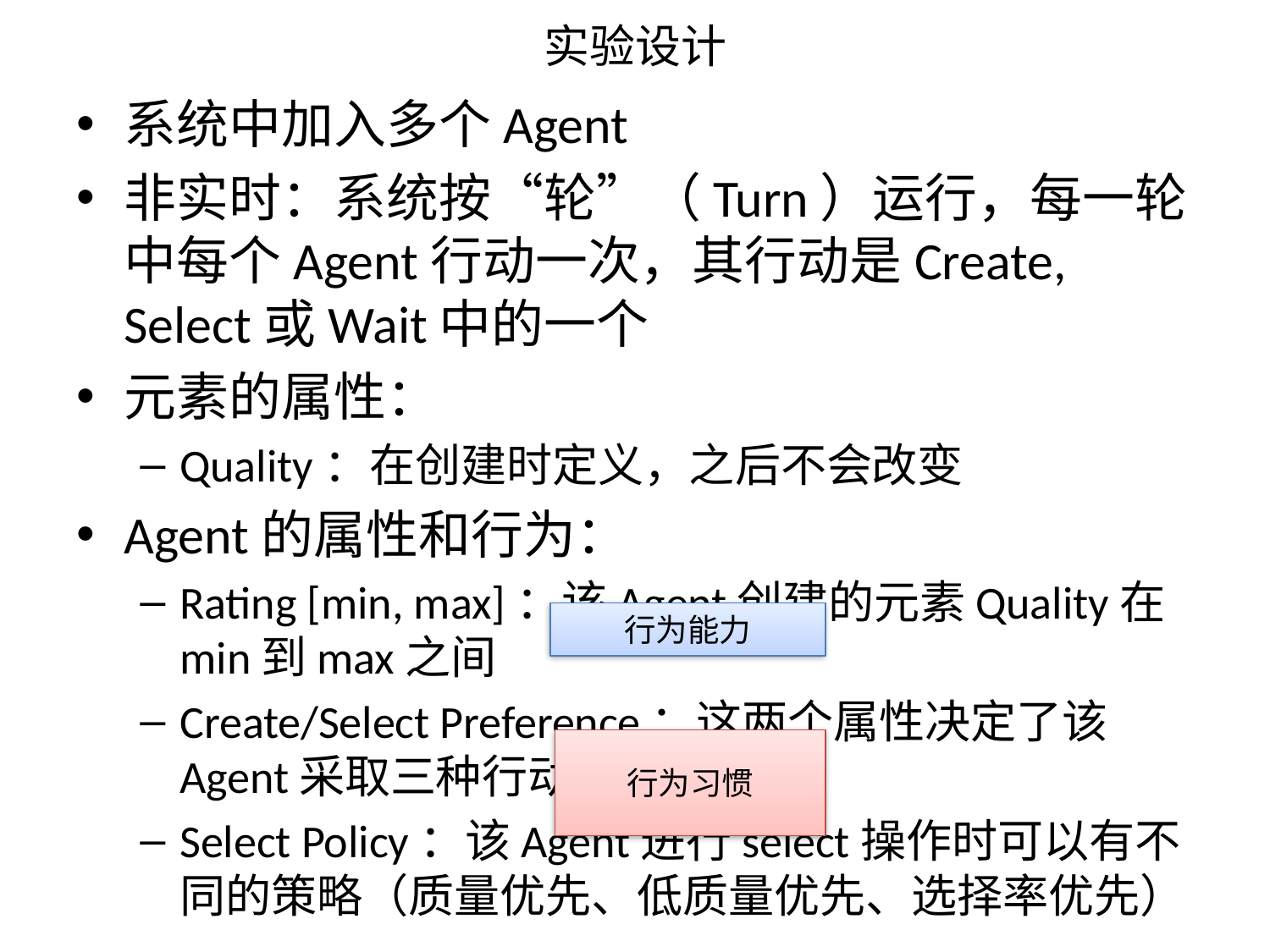

# 实验设计
系统中加入多个Agent
非实时：系统按“轮”（Turn）运行，每一轮中每个Agent行动一次，其行动是Create, Select或Wait中的一个
元素的属性：
Quality：在创建时定义，之后不会改变
Agent的属性和行为：
Rating [min, max]：该Agent创建的元素Quality在min到max之间
Create/Select Preference：这两个属性决定了该Agent采取三种行动的概率
Select Policy：该Agent进行select操作时可以有不同的策略（质量优先、低质量优先、选择率优先）
行为能力
行为习惯